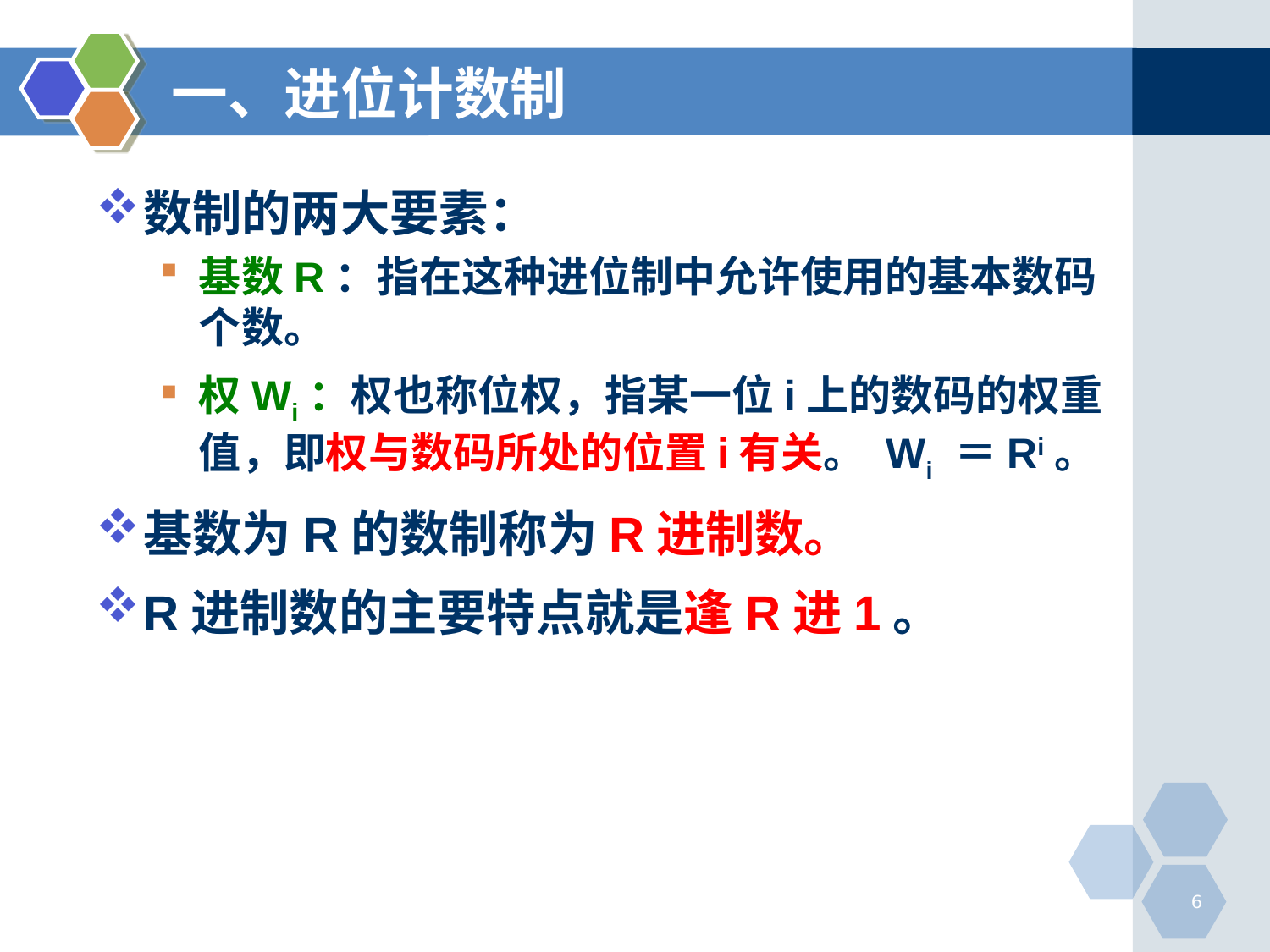

# 一、进位计数制
数制的两大要素：
基数R：指在这种进位制中允许使用的基本数码个数。
权Wi：权也称位权，指某一位i上的数码的权重值，即权与数码所处的位置i有关。 Wi ＝Ri。
基数为R的数制称为R进制数。
R进制数的主要特点就是逢R进1。
6